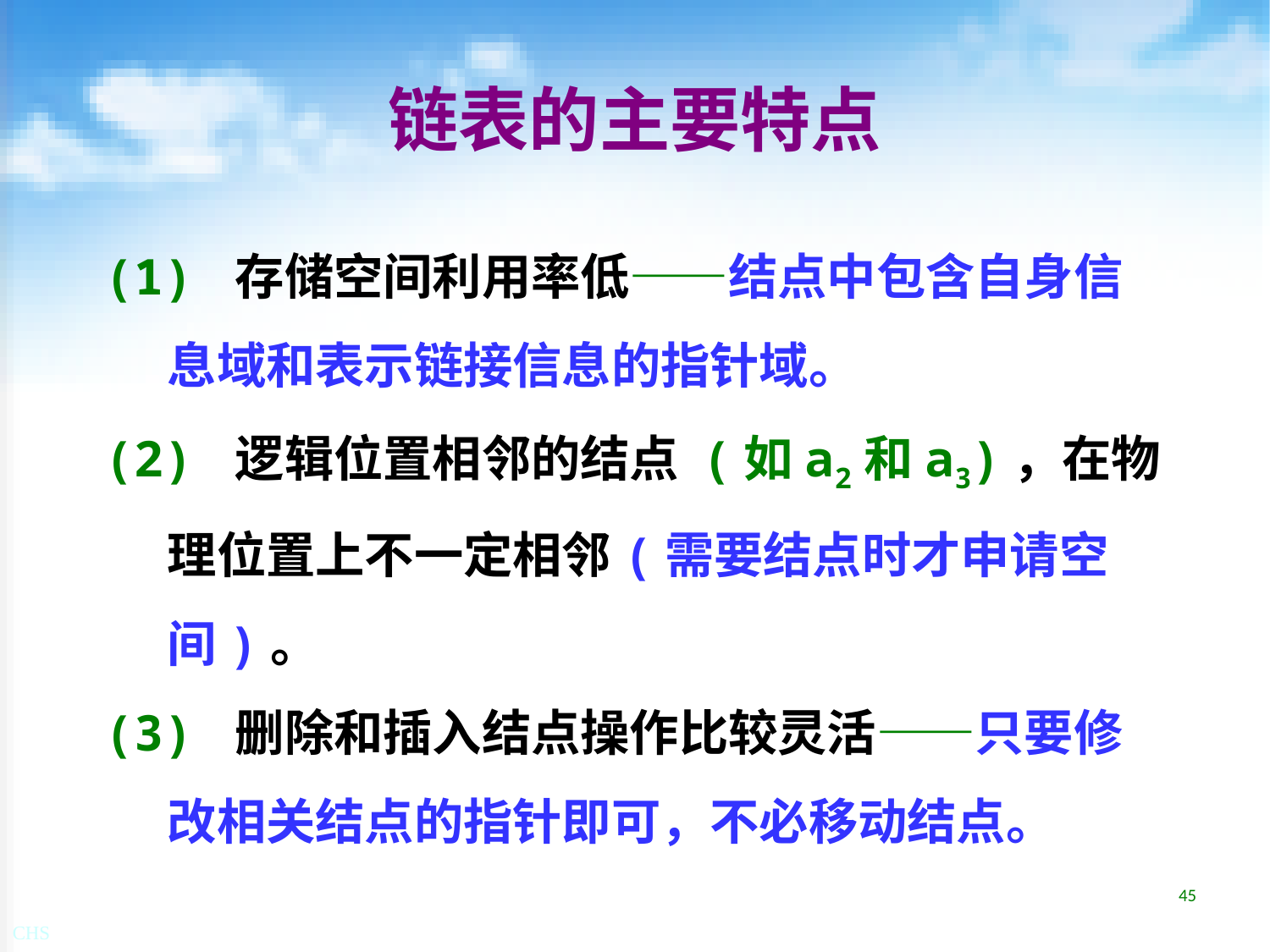

# 链表的主要特点
(1) 存储空间利用率低——结点中包含自身信息域和表示链接信息的指针域。
(2) 逻辑位置相邻的结点 (如a2和a3)，在物理位置上不一定相邻(需要结点时才申请空间)。
(3) 删除和插入结点操作比较灵活——只要修改相关结点的指针即可，不必移动结点。
45